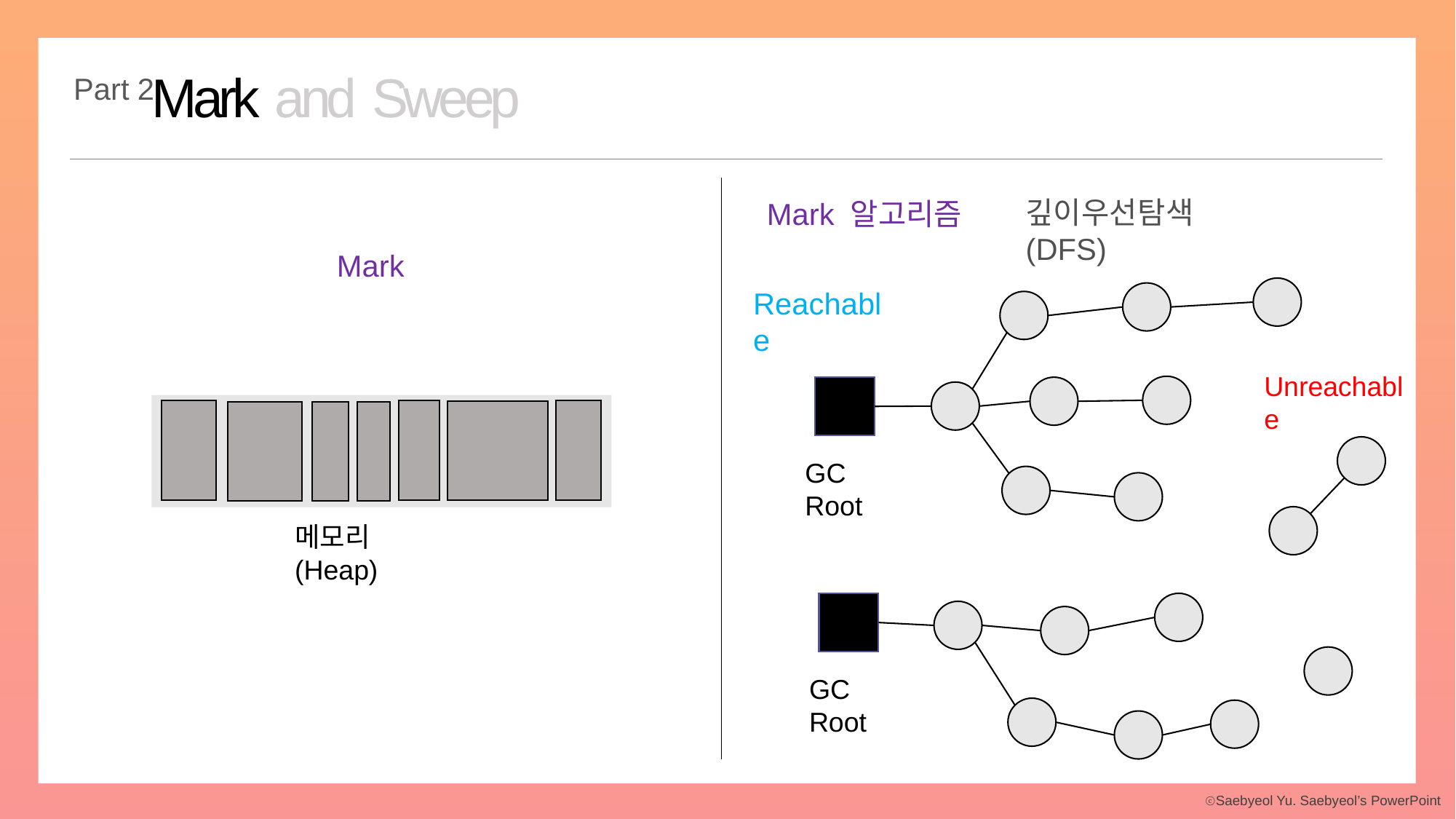

Mark and Sweep
Part 2
깊이우선탐색(DFS)
Mark 알고리즘
Mark

Reachable

Unreachable

GC Root

메모리(Heap)

GC Root